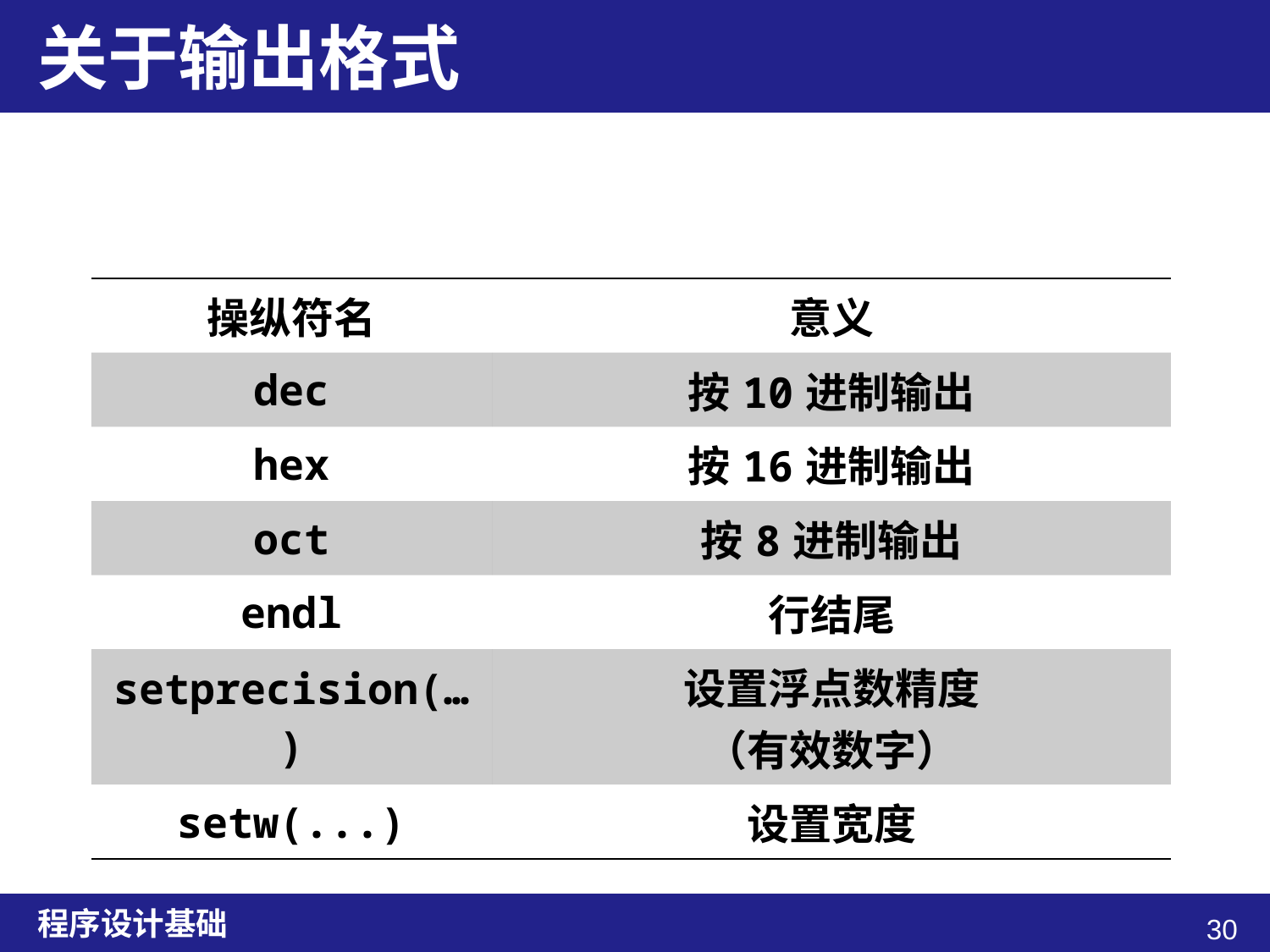

# 关于输出格式
| 操纵符名 | 意义 |
| --- | --- |
| dec | 按10进制输出 |
| hex | 按16进制输出 |
| oct | 按8进制输出 |
| endl | 行结尾 |
| setprecision(…) | 设置浮点数精度 （有效数字） |
| setw(...) | 设置宽度 |